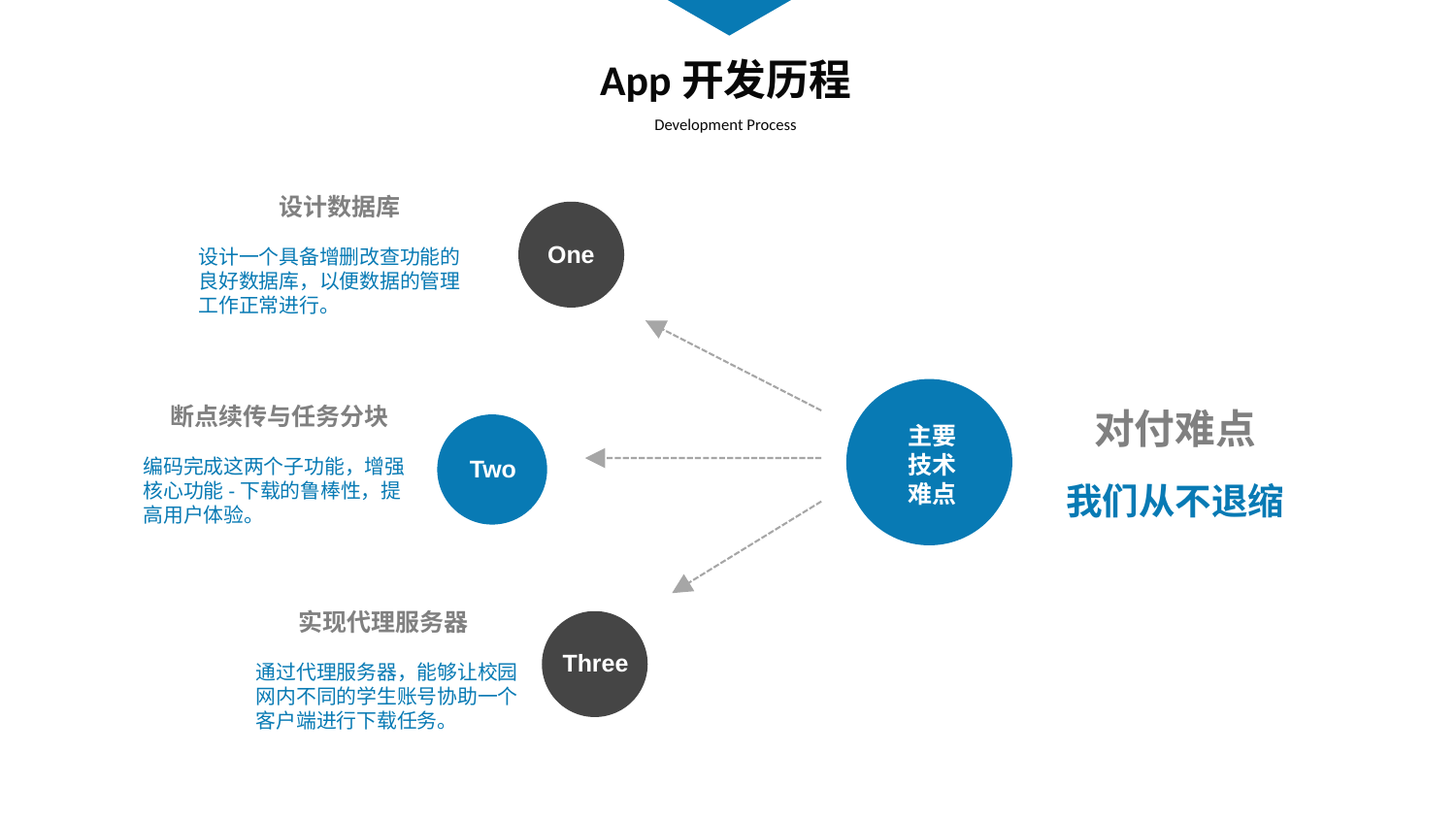

App开发历程
Development Process
设计数据库
设计一个具备增删改查功能的良好数据库，以便数据的管理工作正常进行。

One

主要
技术
难点
断点续传与任务分块
编码完成这两个子功能，增强核心功能-下载的鲁棒性，提高用户体验。
对付难点
我们从不退缩

Two

实现代理服务器
通过代理服务器，能够让校园网内不同的学生账号协助一个客户端进行下载任务。

Three